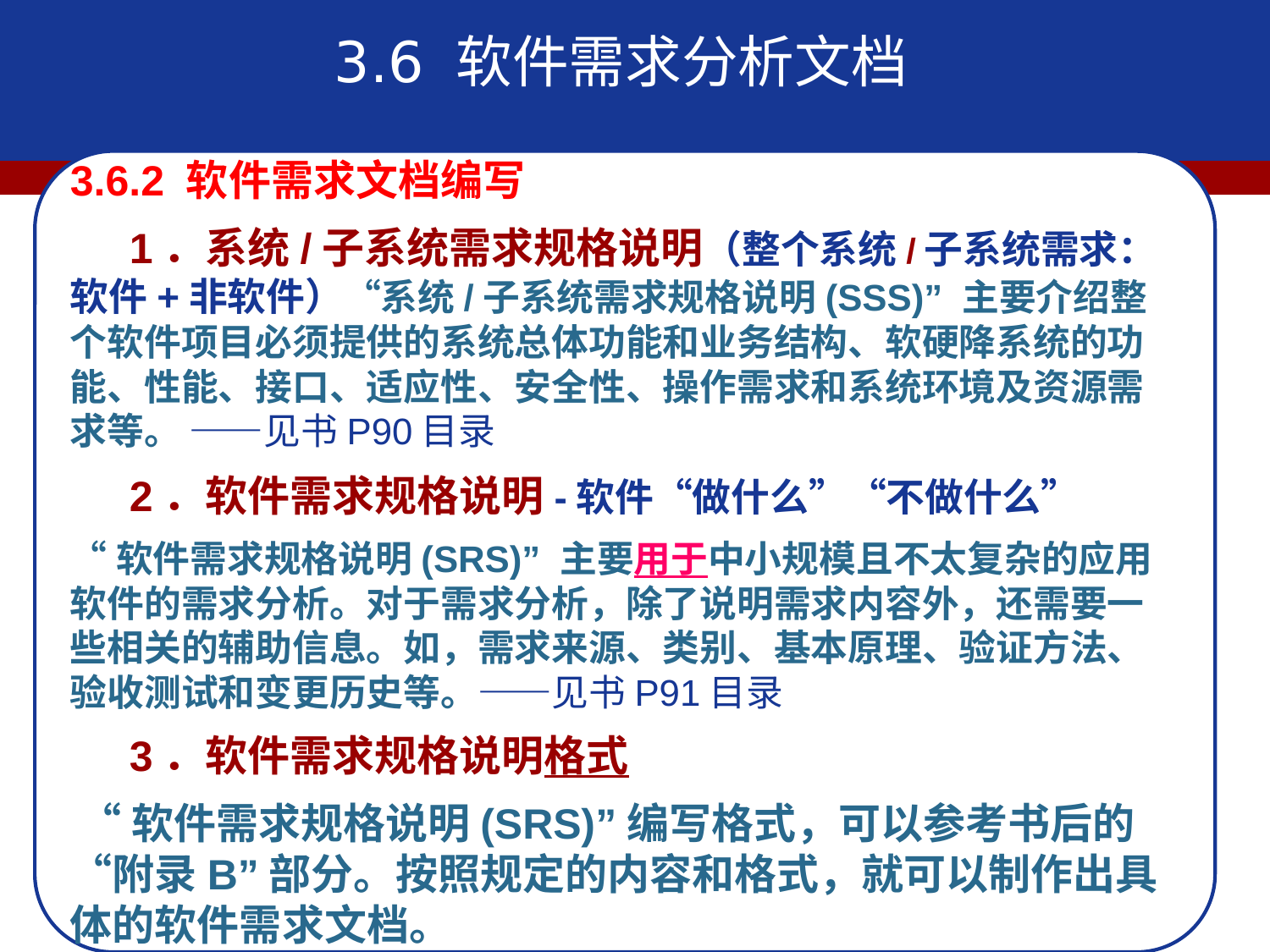

3.6 软件需求分析文档

3.6.2 软件需求文档编写
     1．系统/子系统需求规格说明（整个系统/子系统需求：软件+非软件）“系统/子系统需求规格说明(SSS)” 主要介绍整个软件项目必须提供的系统总体功能和业务结构、软硬降系统的功能、性能、接口、适应性、安全性、操作需求和系统环境及资源需求等。 ——见书P90目录
     2．软件需求规格说明-软件“做什么”“不做什么”
“软件需求规格说明(SRS)” 主要用于中小规模且不太复杂的应用软件的需求分析。对于需求分析，除了说明需求内容外，还需要一些相关的辅助信息。如，需求来源、类别、基本原理、验证方法、验收测试和变更历史等。——见书P91目录
     3．软件需求规格说明格式
 “软件需求规格说明(SRS)”编写格式，可以参考书后的“附录B”部分。按照规定的内容和格式，就可以制作出具体的软件需求文档。